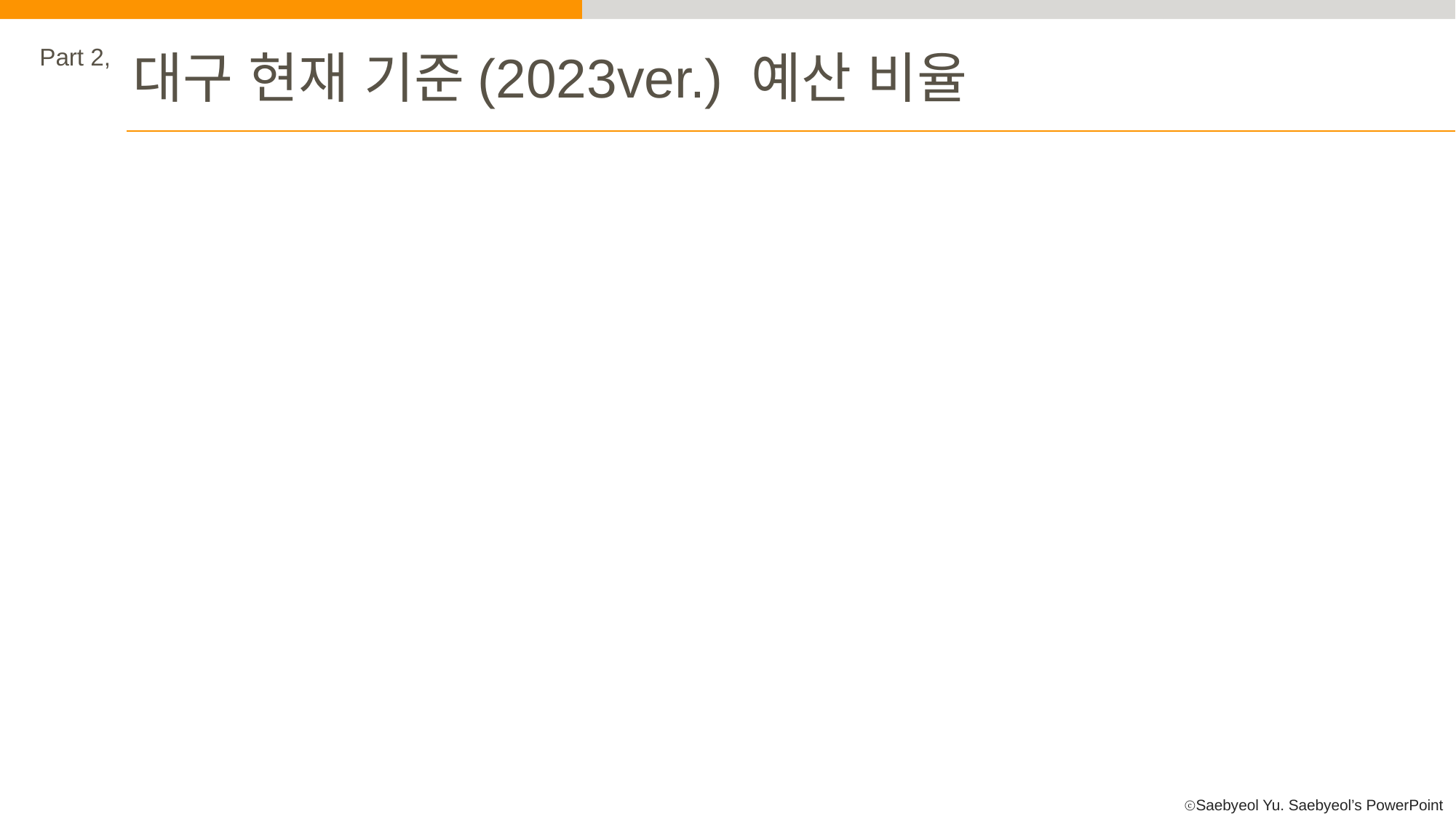

Part 2,
대구 현재 기준(2023ver.) 예산 비율

A